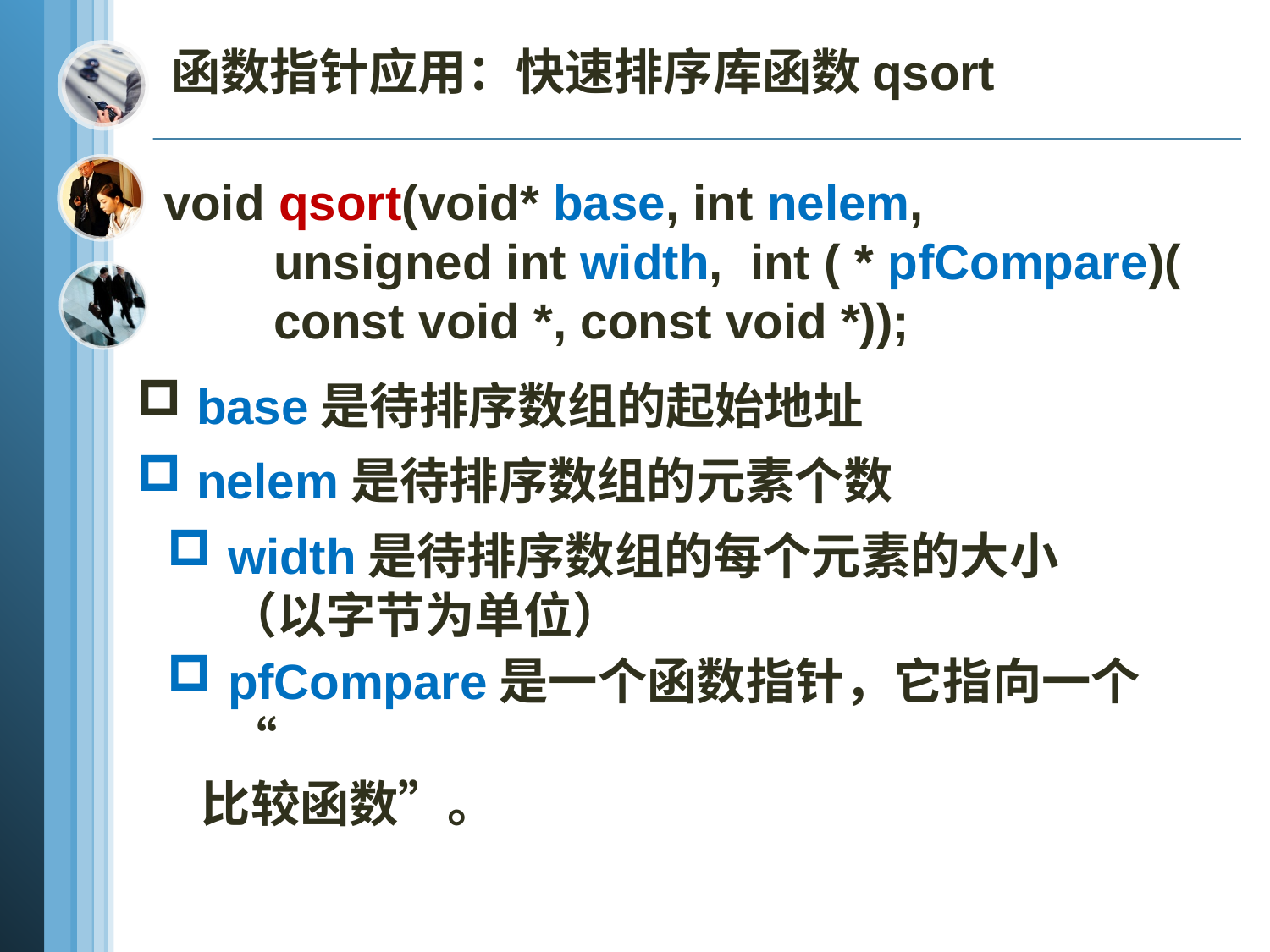

# 函数指针应用：快速排序库函数qsort
void qsort(void* base, int nelem,
        unsigned int width,  int ( * pfCompare)(
        const void *, const void *));
 base是待排序数组的起始地址
 nelem是待排序数组的元素个数
width是待排序数组的每个元素的大小（以字节为单位）
pfCompare是一个函数指针，它指向一个“
  比较函数”。